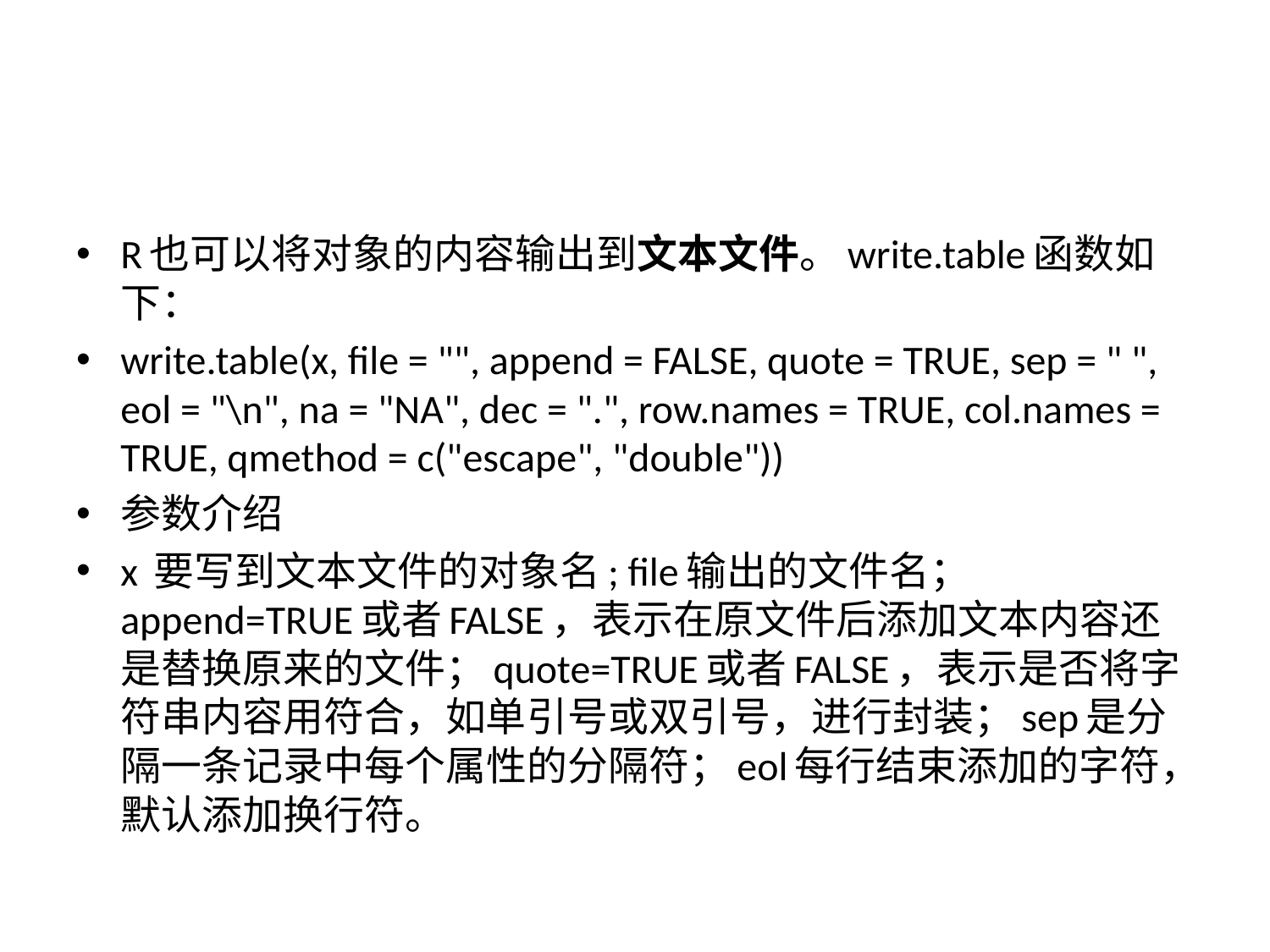

#
R也可以将对象的内容输出到文本文件。write.table函数如下：
write.table(x, file = "", append = FALSE, quote = TRUE, sep = " ", eol = "\n", na = "NA", dec = ".", row.names = TRUE, col.names = TRUE, qmethod = c("escape", "double"))
参数介绍
x 要写到文本文件的对象名; file输出的文件名； append=TRUE或者FALSE，表示在原文件后添加文本内容还是替换原来的文件；quote=TRUE或者FALSE，表示是否将字符串内容用符合，如单引号或双引号，进行封装；sep是分隔一条记录中每个属性的分隔符；eol每行结束添加的字符，默认添加换行符。